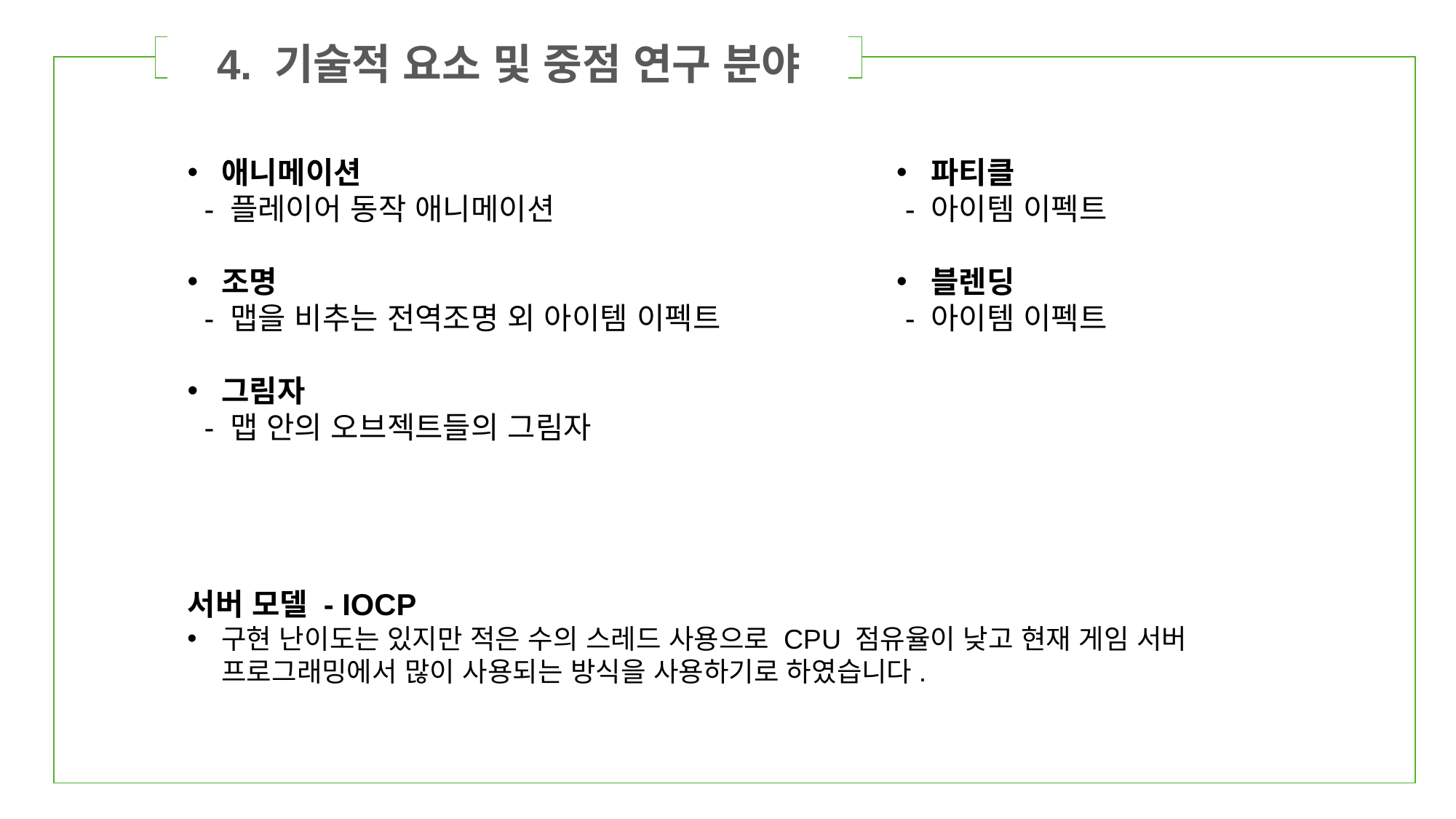

4. 기술적 요소 및 중점 연구 분야
|  | ㅂ |  |
| --- | --- | --- |

애니메이션
  - 플레이어 동작 애니메이션

조명
  - 맵을 비추는 전역조명 외 아이템 이펙트

그림자
  - 맵 안의 오브젝트들의 그림자
파티클
 - 아이템 이펙트

블렌딩
 - 아이템 이펙트
서버 모델 - IOCP
구현 난이도는 있지만 적은 수의 스레드 사용으로 CPU 점유율이 낮고 현재 게임 서버 프로그래밍에서 많이 사용되는 방식을 사용하기로 하였습니다.